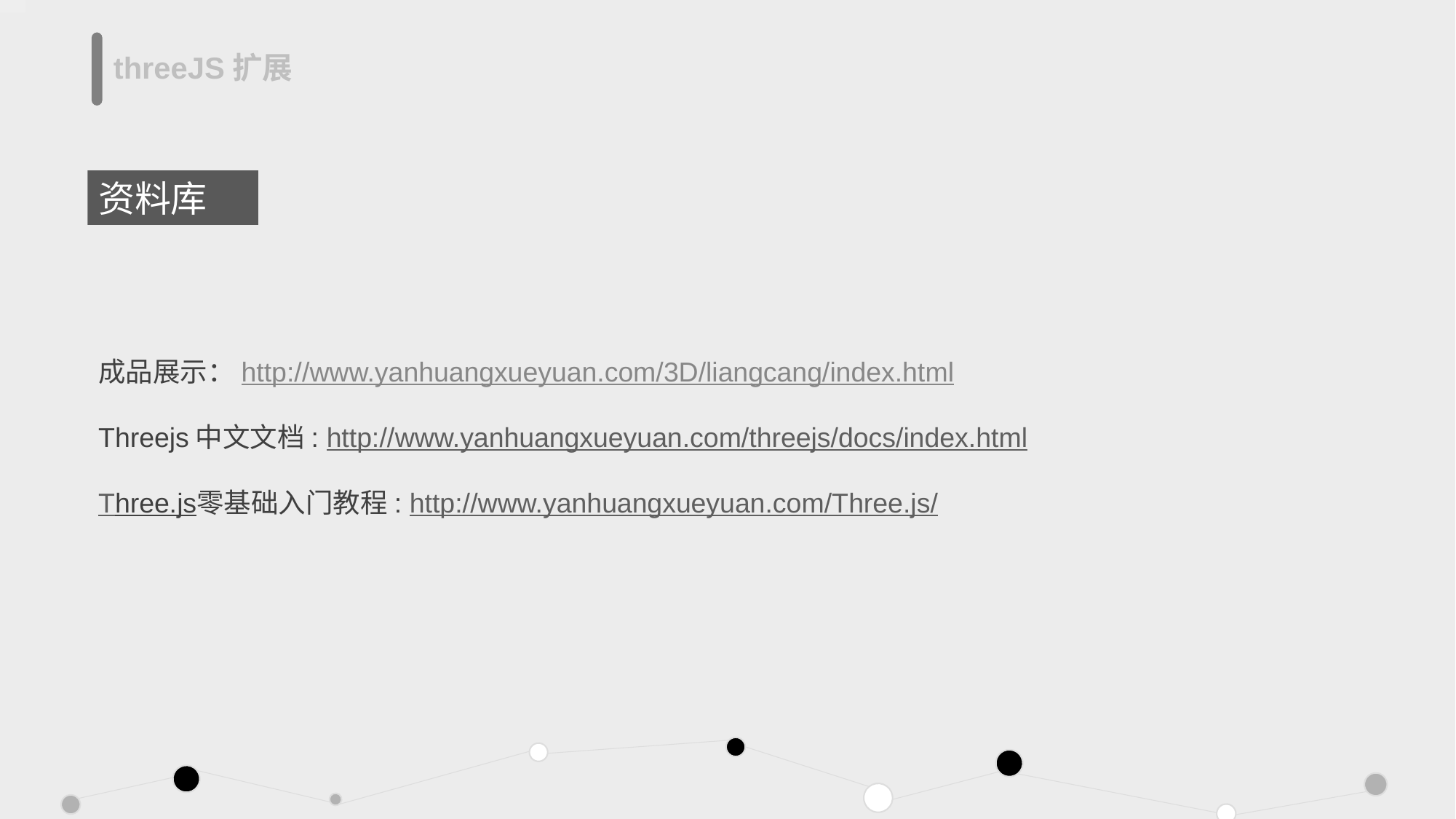

threeJS扩展

资料库

成品展示：http://www.yanhuangxueyuan.com/3D/liangcang/index.html

Threejs中文文档: http://www.yanhuangxueyuan.com/threejs/docs/index.html

Three.js零基础入门教程: http://www.yanhuangxueyuan.com/Three.js/